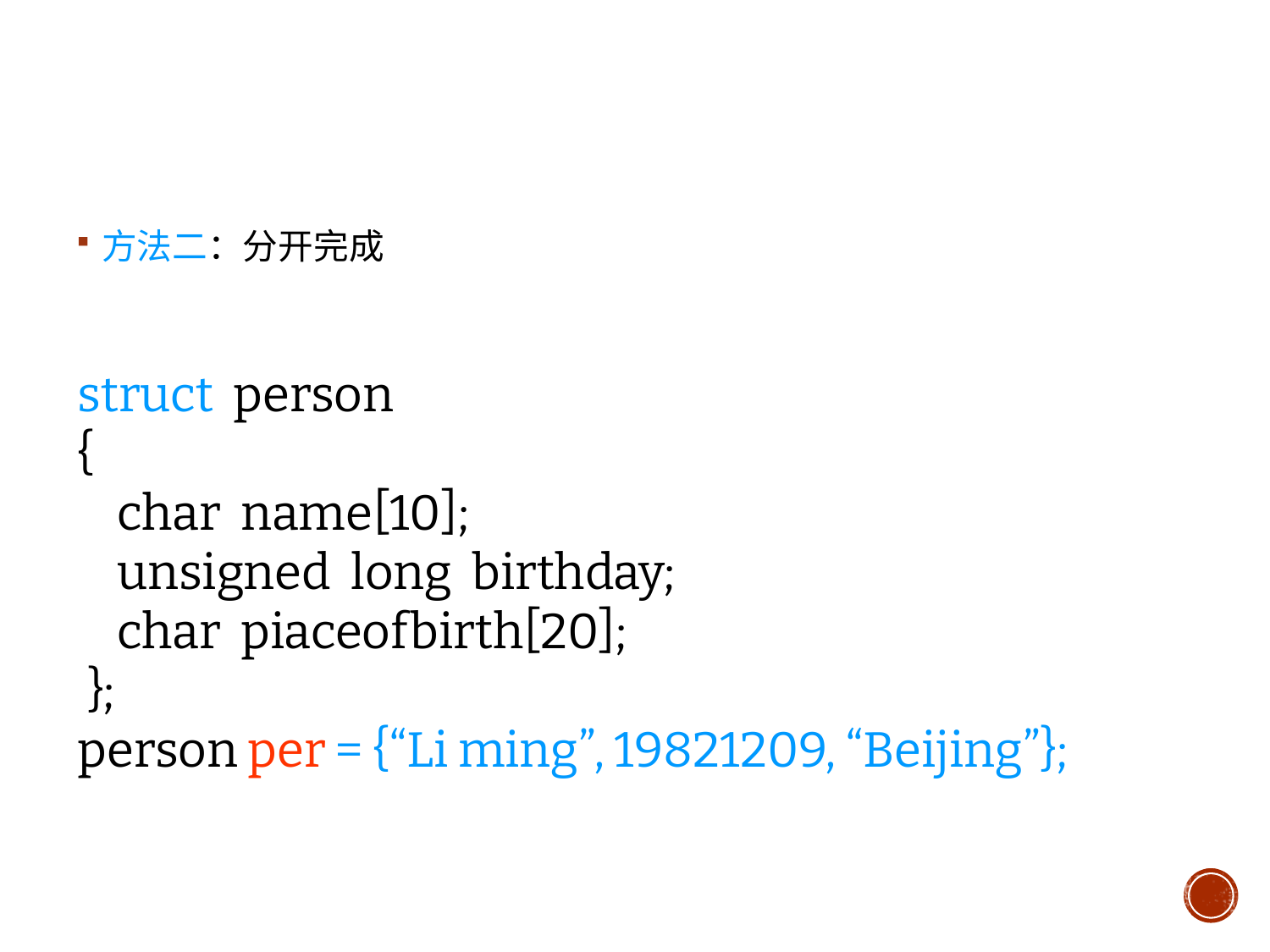

#
方法二：分开完成
struct  person
{
    char  name[10];
    unsigned  long  birthday;
    char  piaceofbirth[20];
 };
person per = {“Li ming”, 19821209, “Beijing”};